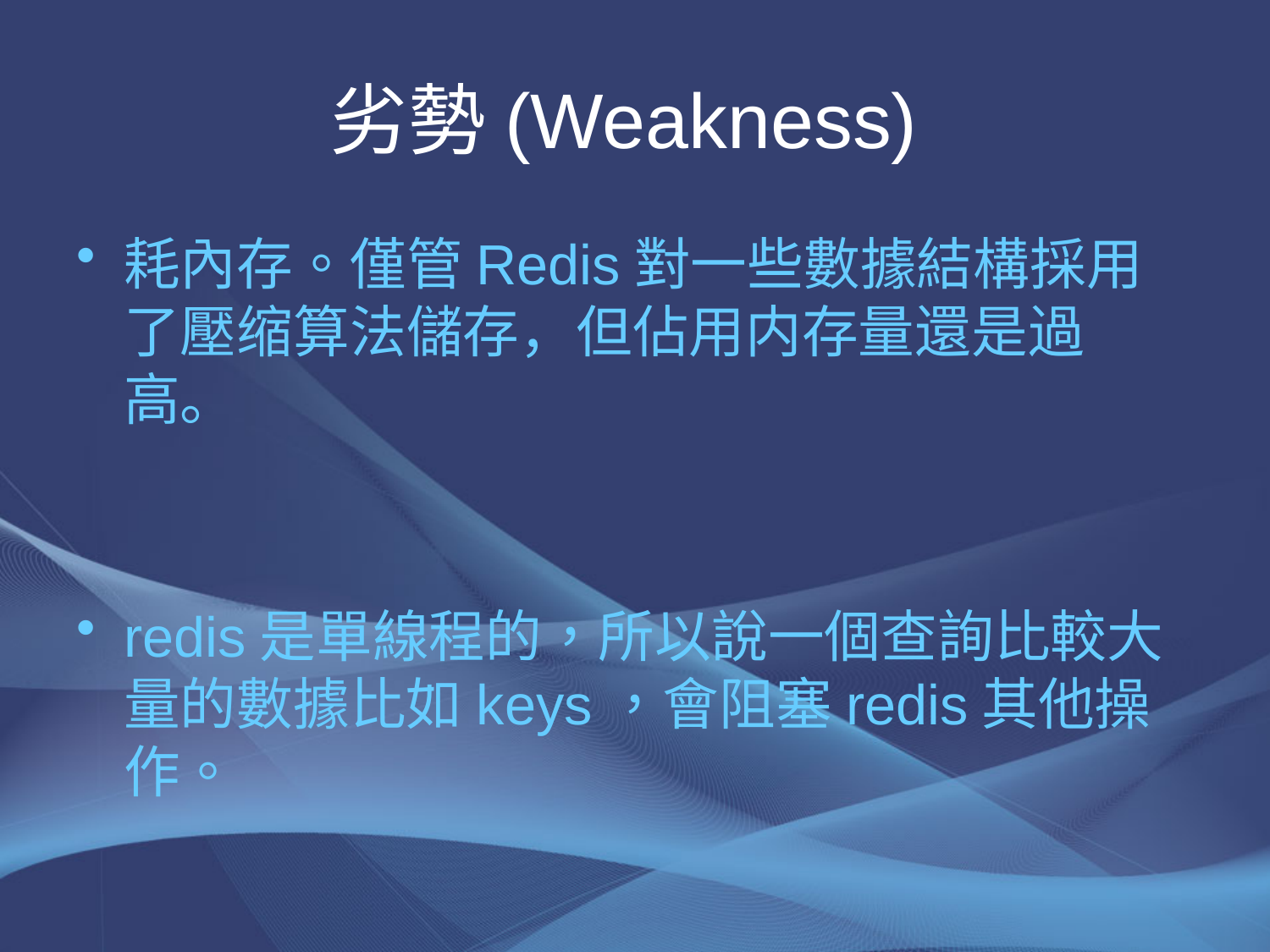

# 劣勢(Weakness)
耗內存。僅管Redis對一些數據結構採用了壓缩算法儲存，但佔用内存量還是過高。

redis是單線程的，所以說一個查詢比較大量的數據比如keys，會阻塞redis其他操作。